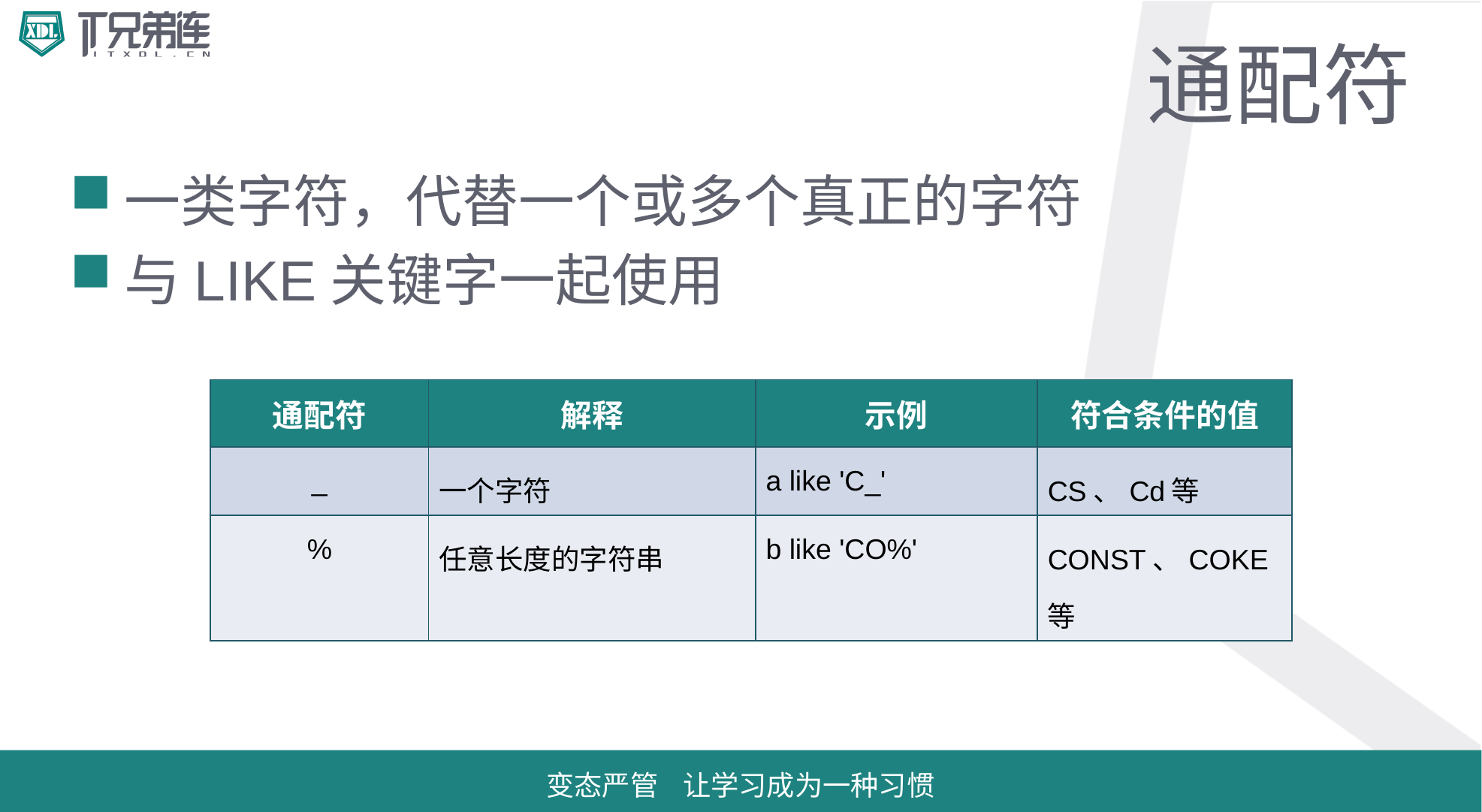

# 通配符
一类字符，代替一个或多个真正的字符
与LIKE关键字一起使用
| 通配符 | 解释 | 示例 | 符合条件的值 |
| --- | --- | --- | --- |
| \_ | 一个字符 | a like 'C\_' | CS、Cd等 |
| % | 任意长度的字符串 | b like 'CO%' | CONST、COKE等 |